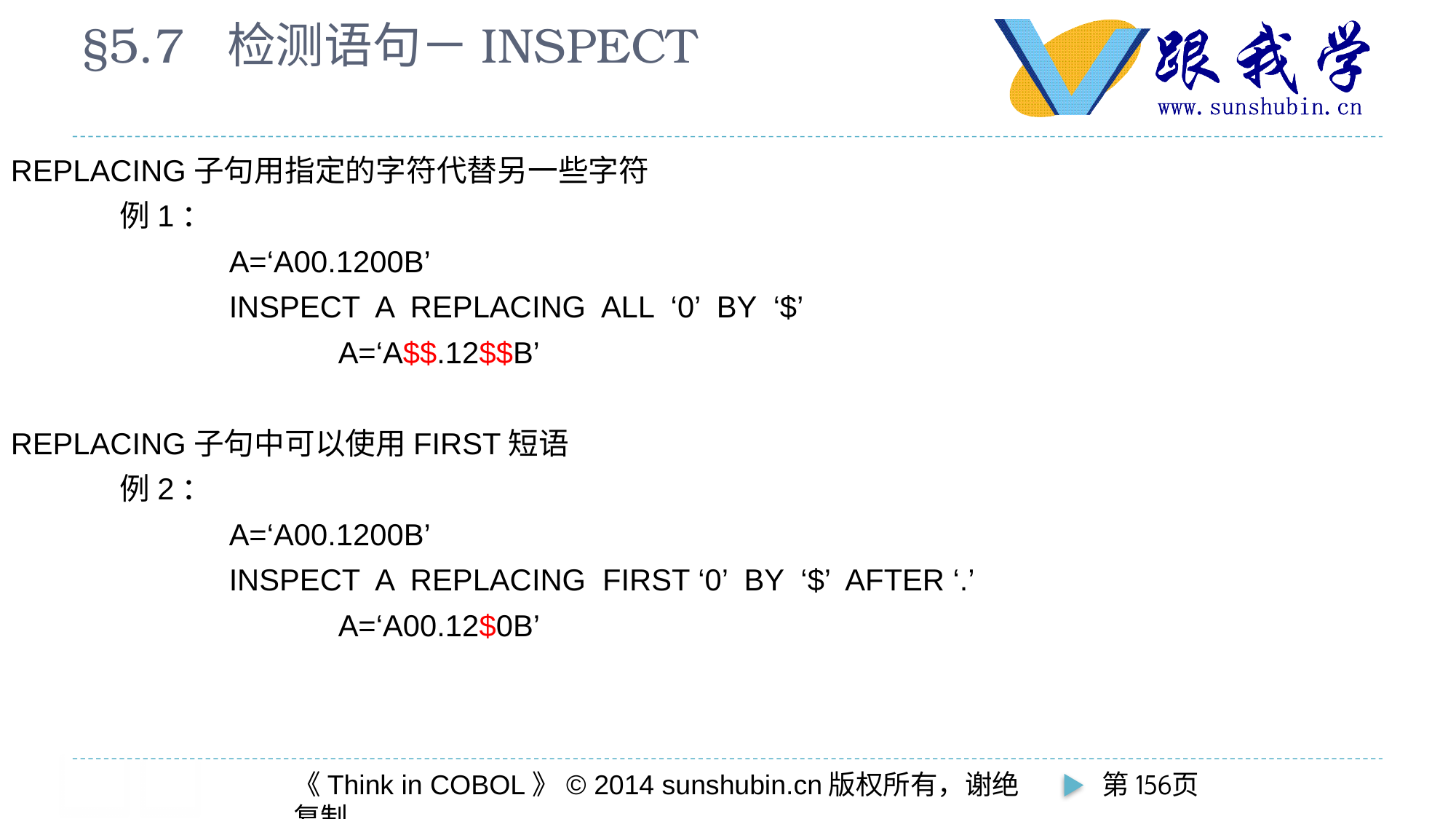

# §5.7  检测语句－INSPECT
REPLACING子句用指定的字符代替另一些字符
	例1：
		A=‘A00.1200B’
		INSPECT  A  REPLACING  ALL  ‘0’  BY  ‘$’
			A=‘A$$.12$$B’

REPLACING子句中可以使用FIRST短语
	例2：
		A=‘A00.1200B’
		INSPECT  A  REPLACING  FIRST ‘0’  BY  ‘$’  AFTER ‘.’
			A=‘A00.12$0B’